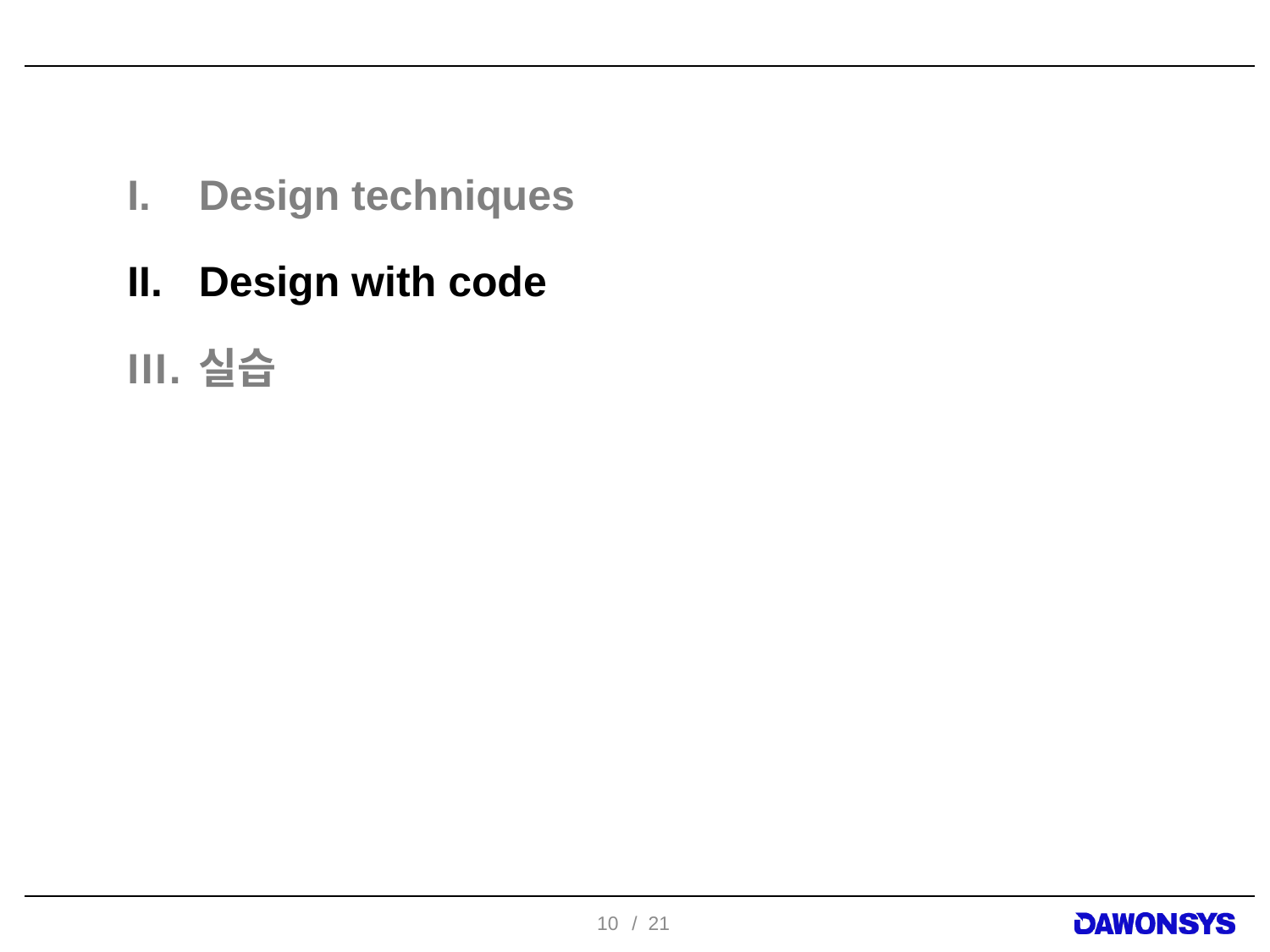

Design techniques
Design with code
실습
10
/  21